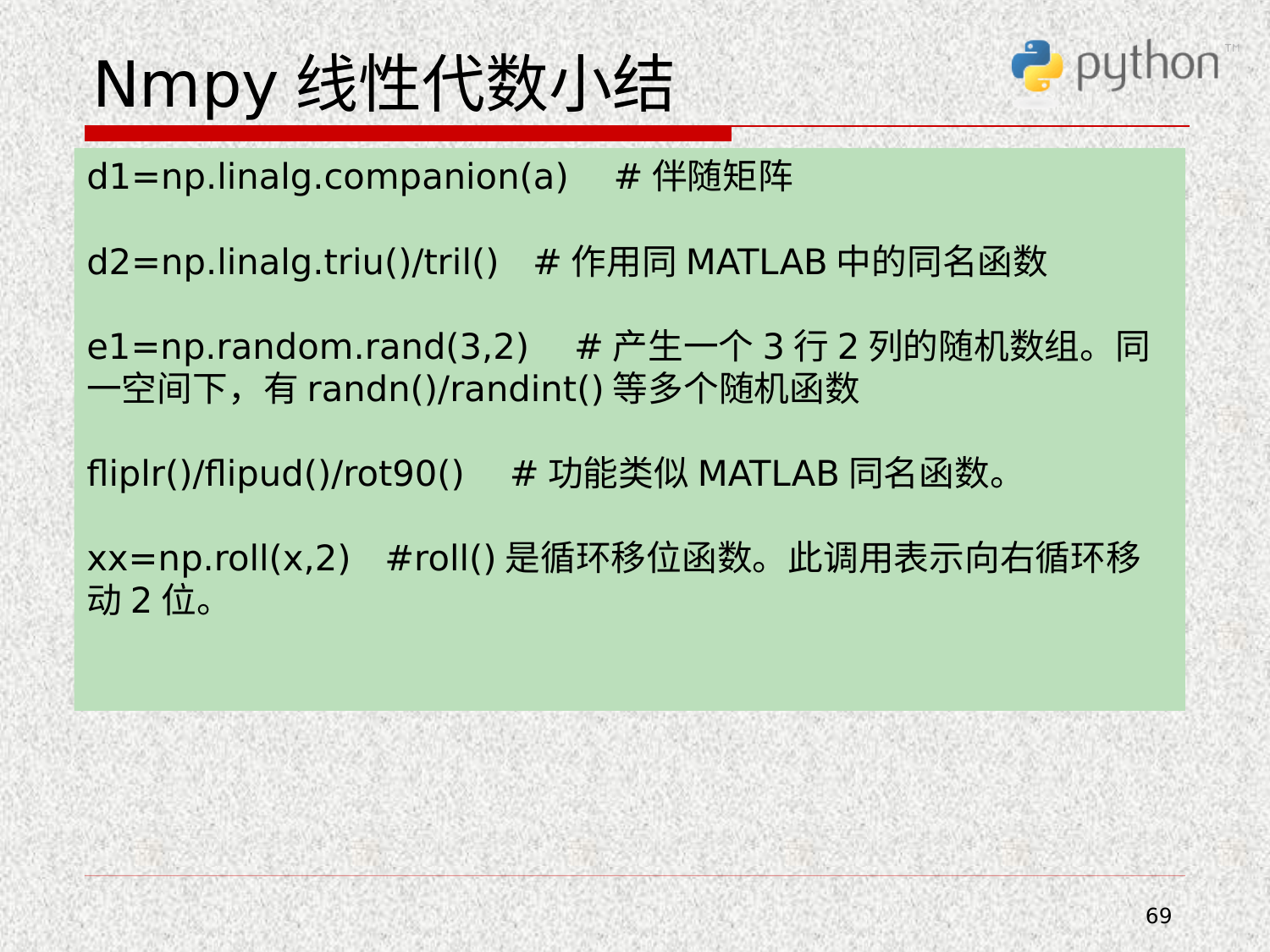

# Nmpy线性代数小结

d1=np.linalg.companion(a)    #伴随矩阵

d2=np.linalg.triu()/tril()   #作用同MATLAB中的同名函数

e1=np.random.rand(3,2)    #产生一个3行2列的随机数组。同一空间下，有randn()/randint()等多个随机函数

fliplr()/flipud()/rot90()    #功能类似MATLAB同名函数。

xx=np.roll(x,2)   #roll()是循环移位函数。此调用表示向右循环移动2位。

69